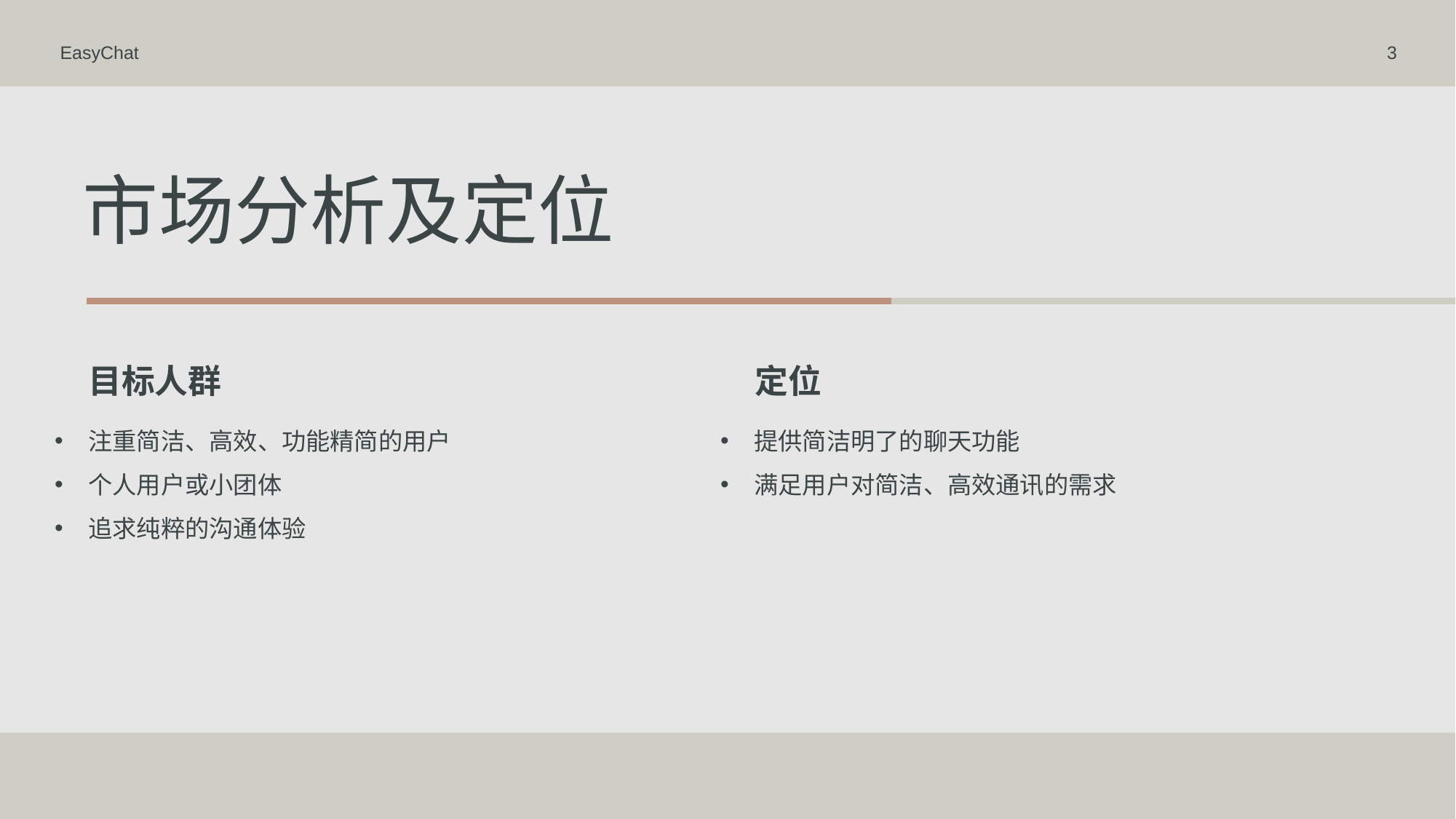

EasyChat
3
# 市场分析及定位
目标人群
定位
注重简洁、高效、功能精简的用户
个人用户或小团体
追求纯粹的沟通体验
提供简洁明了的聊天功能
满足用户对简洁、高效通讯的需求